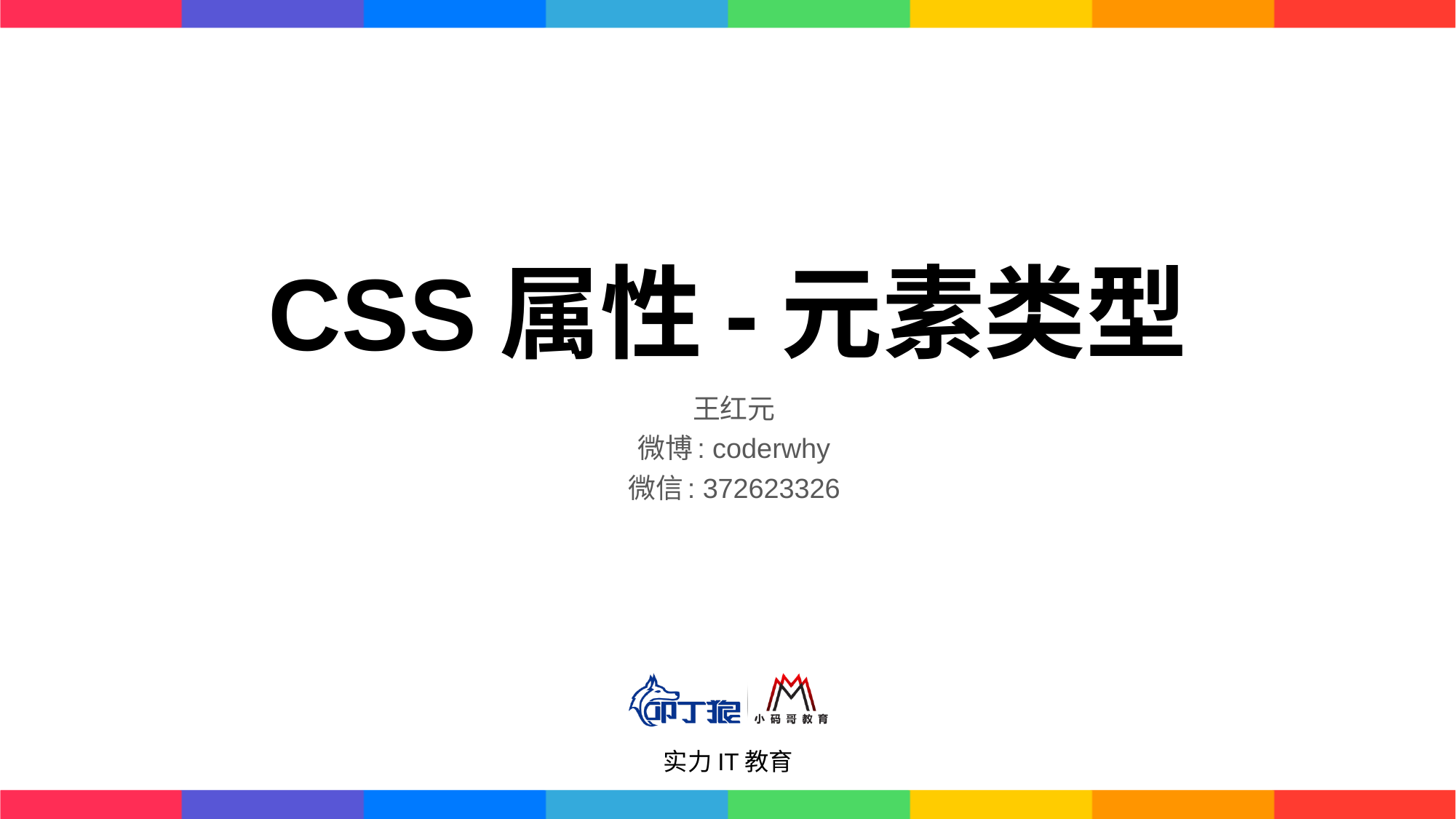

# CSS属性-元素类型
王红元
微博: coderwhy
微信: 372623326